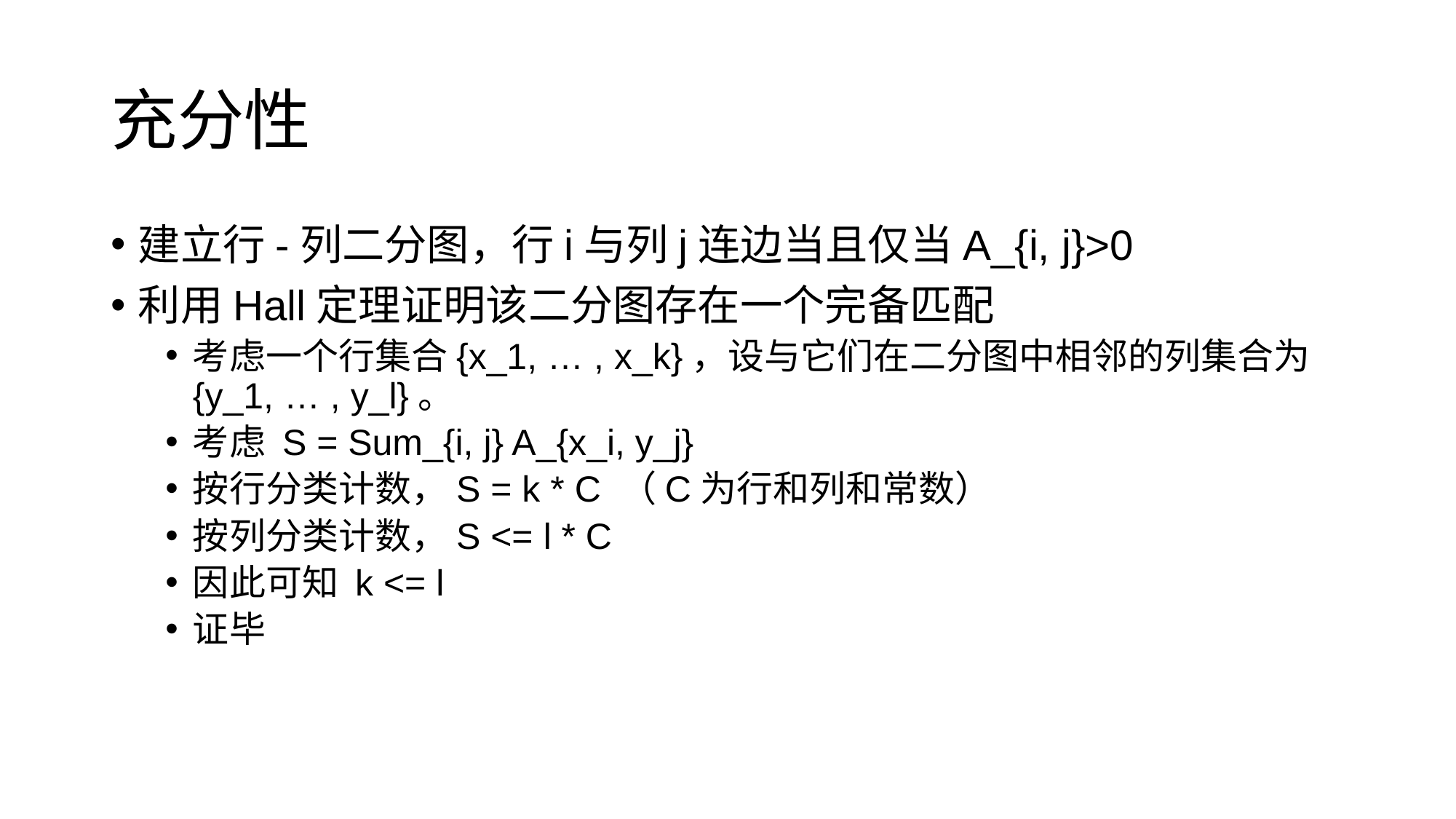

# 充分性
建立行-列二分图，行i与列j连边当且仅当A_{i, j}>0
利用Hall定理证明该二分图存在一个完备匹配
考虑一个行集合{x_1, … , x_k}，设与它们在二分图中相邻的列集合为{y_1, … , y_l}。
考虑 S = Sum_{i, j} A_{x_i, y_j}
按行分类计数，S = k * C （C为行和列和常数）
按列分类计数，S <= l * C
因此可知 k <= l
证毕